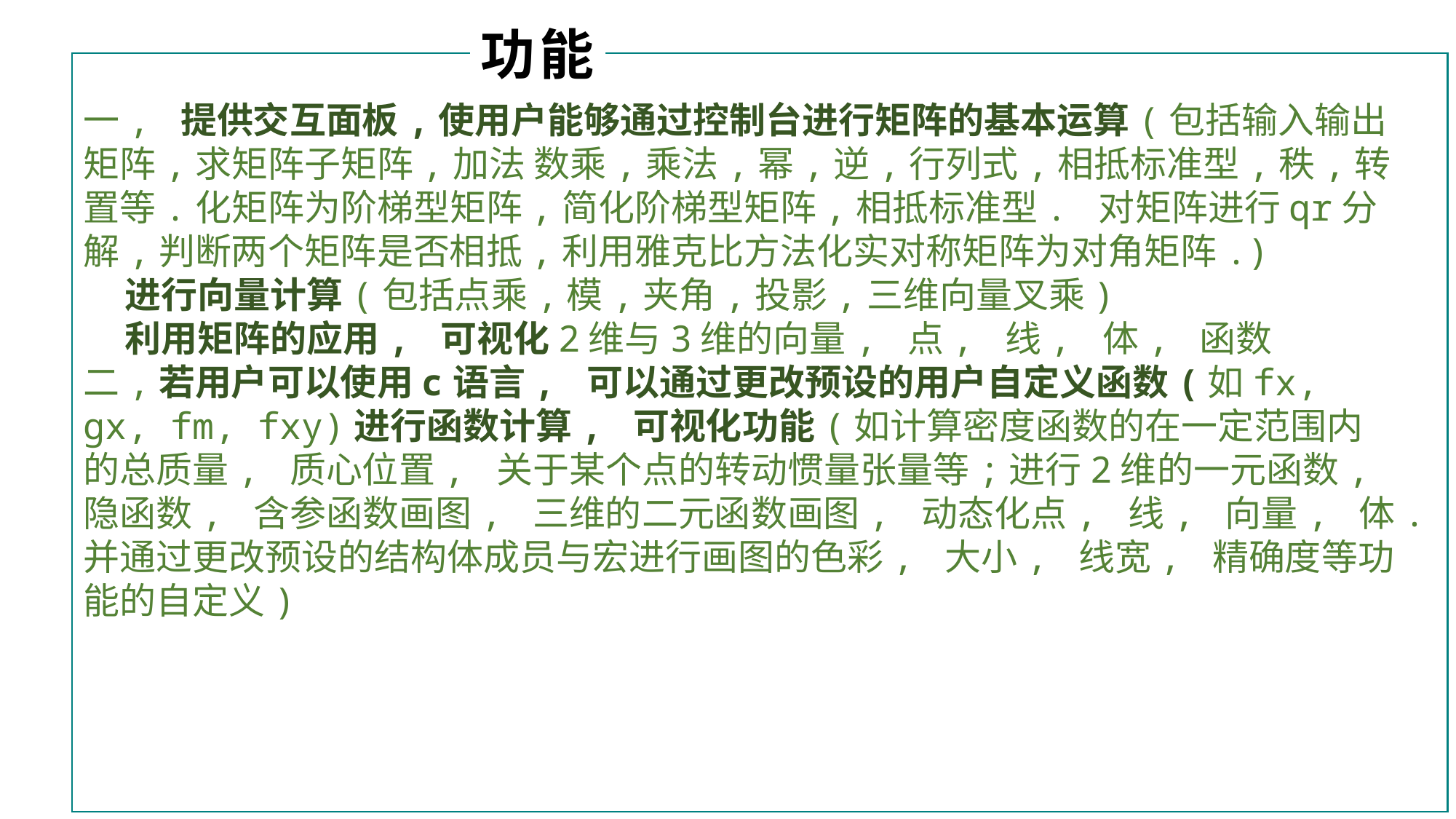

功能

一, 提供交互面板,使用户能够通过控制台进行矩阵的基本运算(包括输入输出矩阵,求矩阵子矩阵,加法 数乘,乘法,幂,逆,行列式,相抵标准型,秩,转置等.化矩阵为阶梯型矩阵,简化阶梯型矩阵,相抵标准型. 对矩阵进行qr分解,判断两个矩阵是否相抵,利用雅克比方法化实对称矩阵为对角矩阵.)
    进行向量计算(包括点乘,模,夹角,投影,三维向量叉乘)
    利用矩阵的应用, 可视化2维与3维的向量, 点, 线, 体, 函数
二,若用户可以使用c语言, 可以通过更改预设的用户自定义函数(如fx, gx, fm, fxy)进行函数计算, 可视化功能(如计算密度函数的在一定范围内的总质量, 质心位置, 关于某个点的转动惯量张量等;进行2维的一元函数, 隐函数, 含参函数画图, 三维的二元函数画图, 动态化点, 线, 向量, 体.并通过更改预设的结构体成员与宏进行画图的色彩, 大小, 线宽, 精确度等功能的自定义)
01